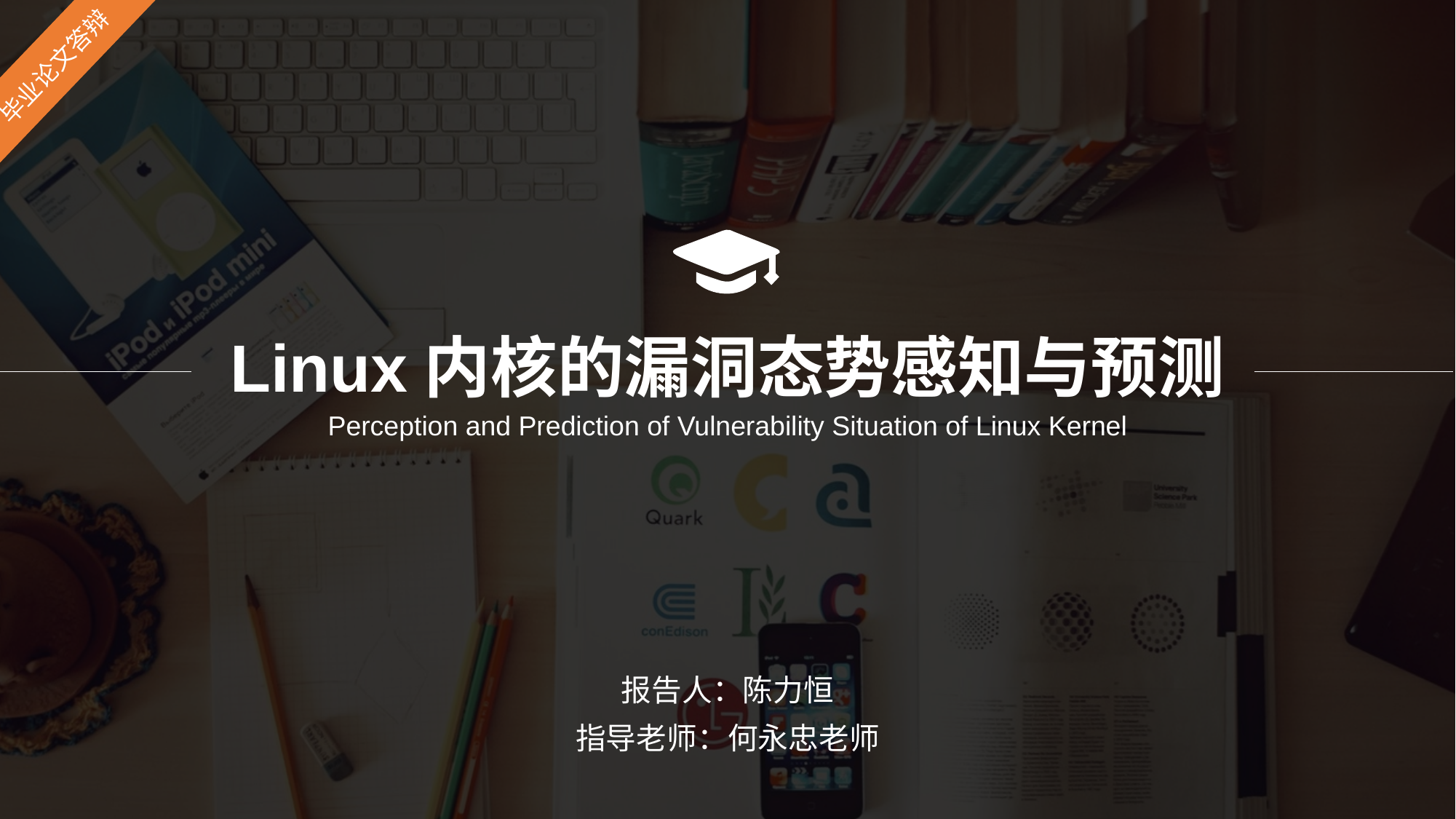

毕业论文答辩

Linux内核的漏洞态势感知与预测
Perception and Prediction of Vulnerability Situation of Linux Kernel
报告人：陈力恒
指导老师：何永忠老师